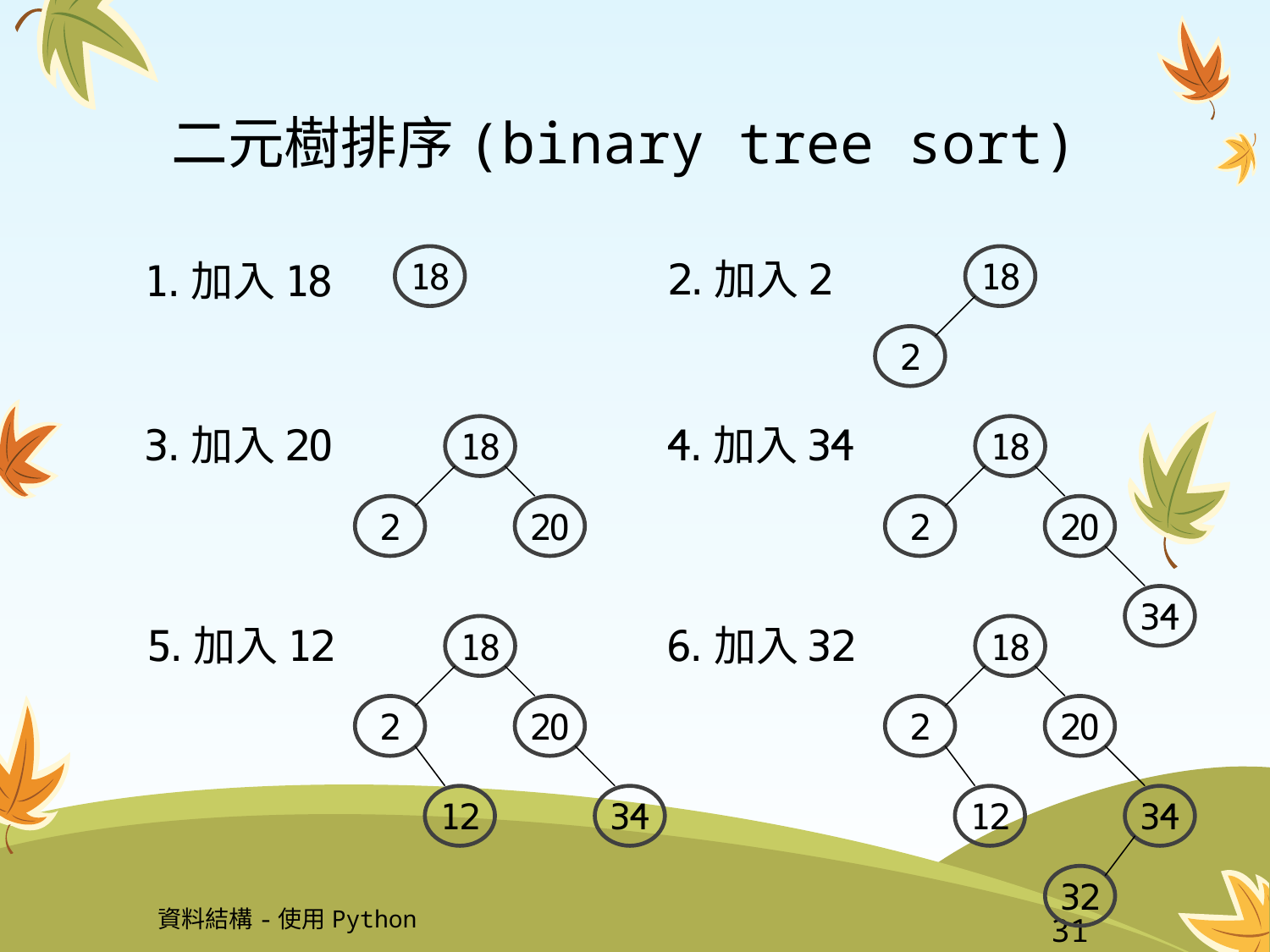

# 二元樹排序(binary tree sort)
18
2.加入2
18
1.加入18

2
3.加入20
4.加入34
18
18

2
20
2
20

34
5.加入12
6.加入32
18
18

2
20
2
20

12
34
12
34

32
資料結構-使用Python
31